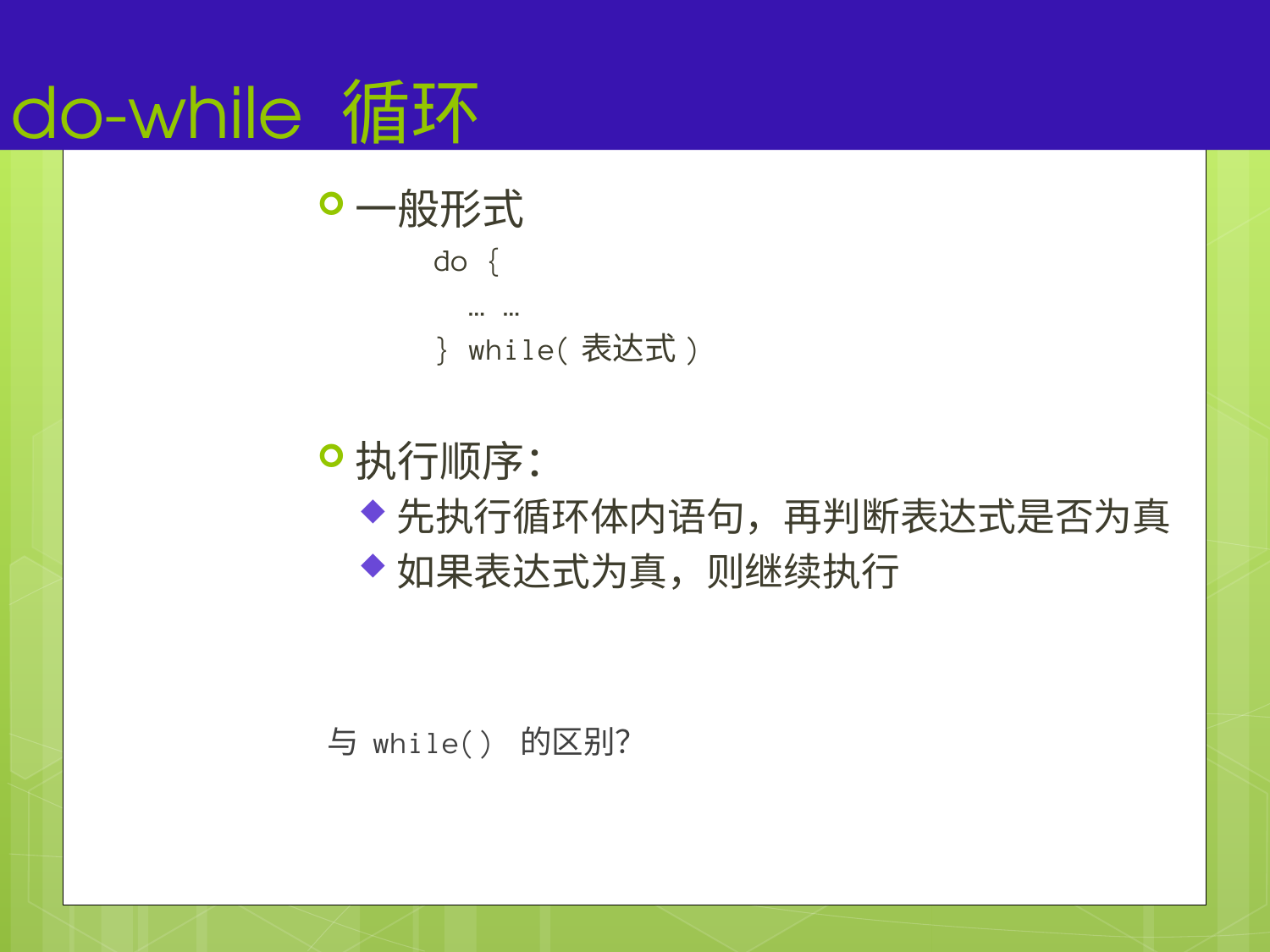

# do-while 循环
43
一般形式
	do {
	  … …
	} while(表达式)

执行顺序：
先执行循环体内语句，再判断表达式是否为真
如果表达式为真，则继续执行

与 while() 的区别？